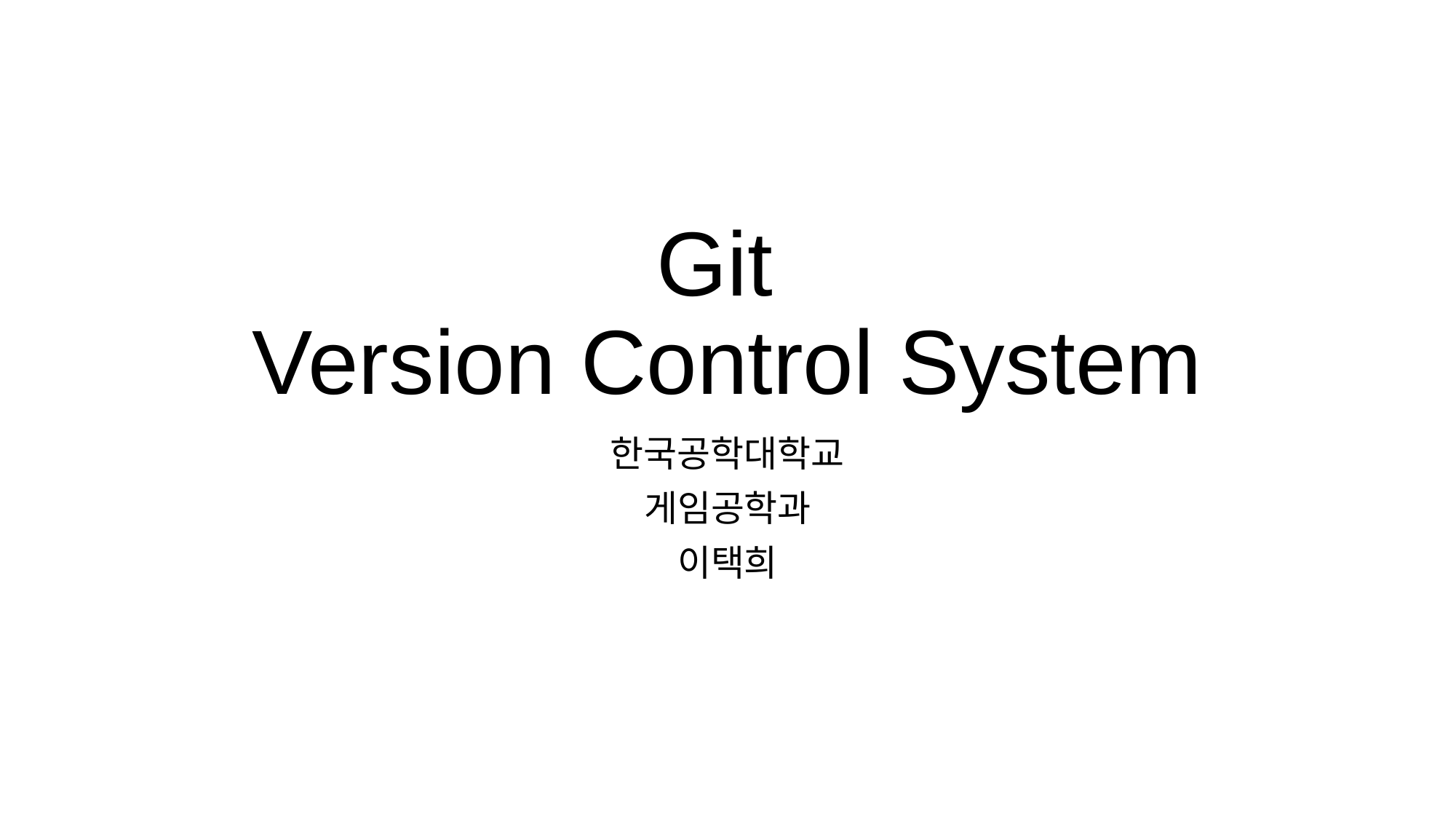

# Git Version Control System
한국공학대학교
게임공학과
이택희